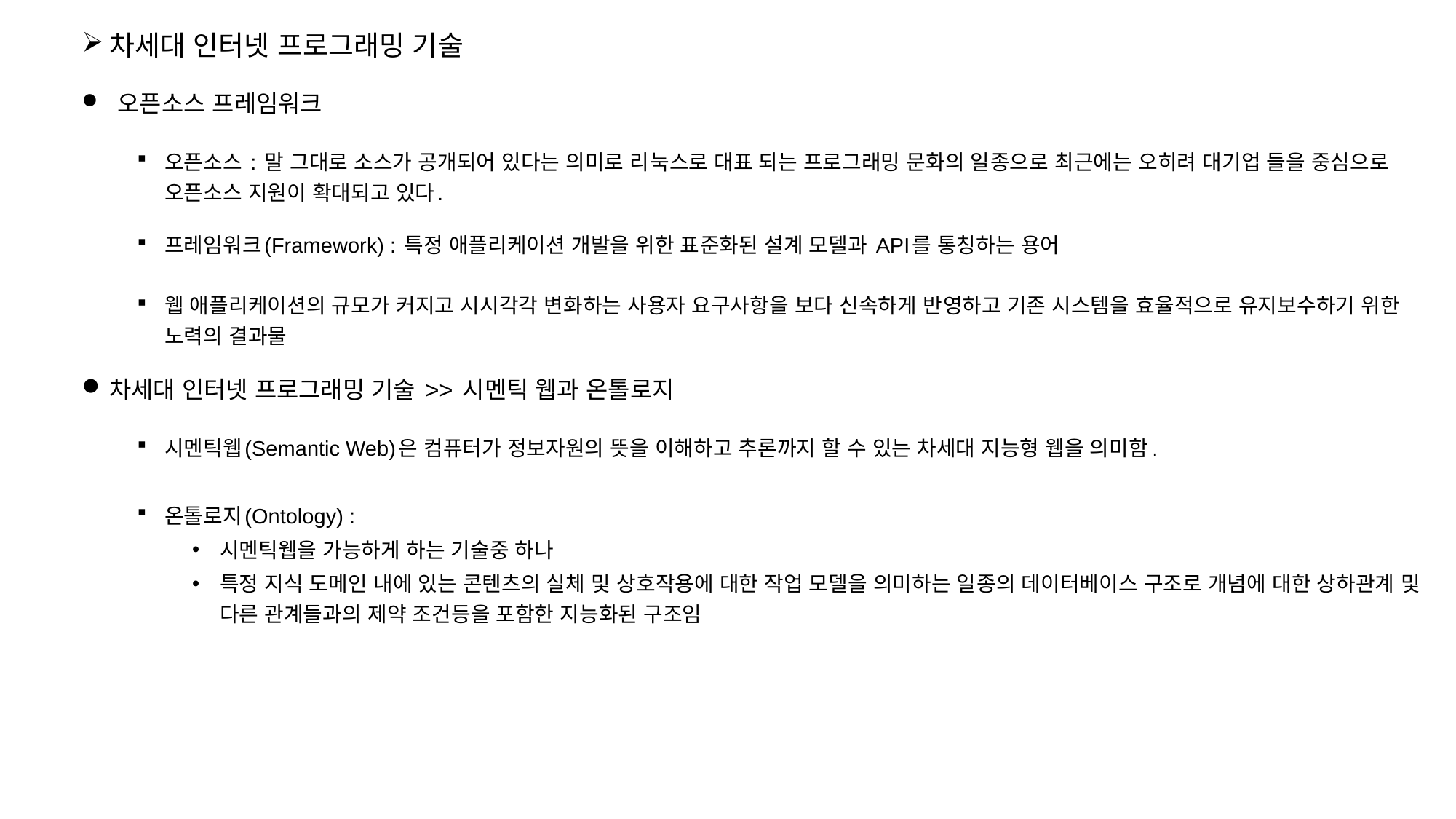

차세대 인터넷 프로그래밍 기술

 오픈소스 프레임워크

오픈소스 : 말 그대로 소스가 공개되어 있다는 의미로 리눅스로 대표 되는 프로그래밍 문화의 일종으로 최근에는 오히려 대기업 들을 중심으로 오픈소스 지원이 확대되고 있다.

프레임워크(Framework) : 특정 애플리케이션 개발을 위한 표준화된 설계 모델과 API를 통칭하는 용어

웹 애플리케이션의 규모가 커지고 시시각각 변화하는 사용자 요구사항을 보다 신속하게 반영하고 기존 시스템을 효율적으로 유지보수하기 위한 노력의 결과물

차세대 인터넷 프로그래밍 기술 >> 시멘틱 웹과 온톨로지

시멘틱웹(Semantic Web)은 컴퓨터가 정보자원의 뜻을 이해하고 추론까지 할 수 있는 차세대 지능형 웹을 의미함.

온톨로지(Ontology) :
시멘틱웹을 가능하게 하는 기술중 하나
특정 지식 도메인 내에 있는 콘텐츠의 실체 및 상호작용에 대한 작업 모델을 의미하는 일종의 데이터베이스 구조로 개념에 대한 상하관계 및 다른 관계들과의 제약 조건등을 포함한 지능화된 구조임